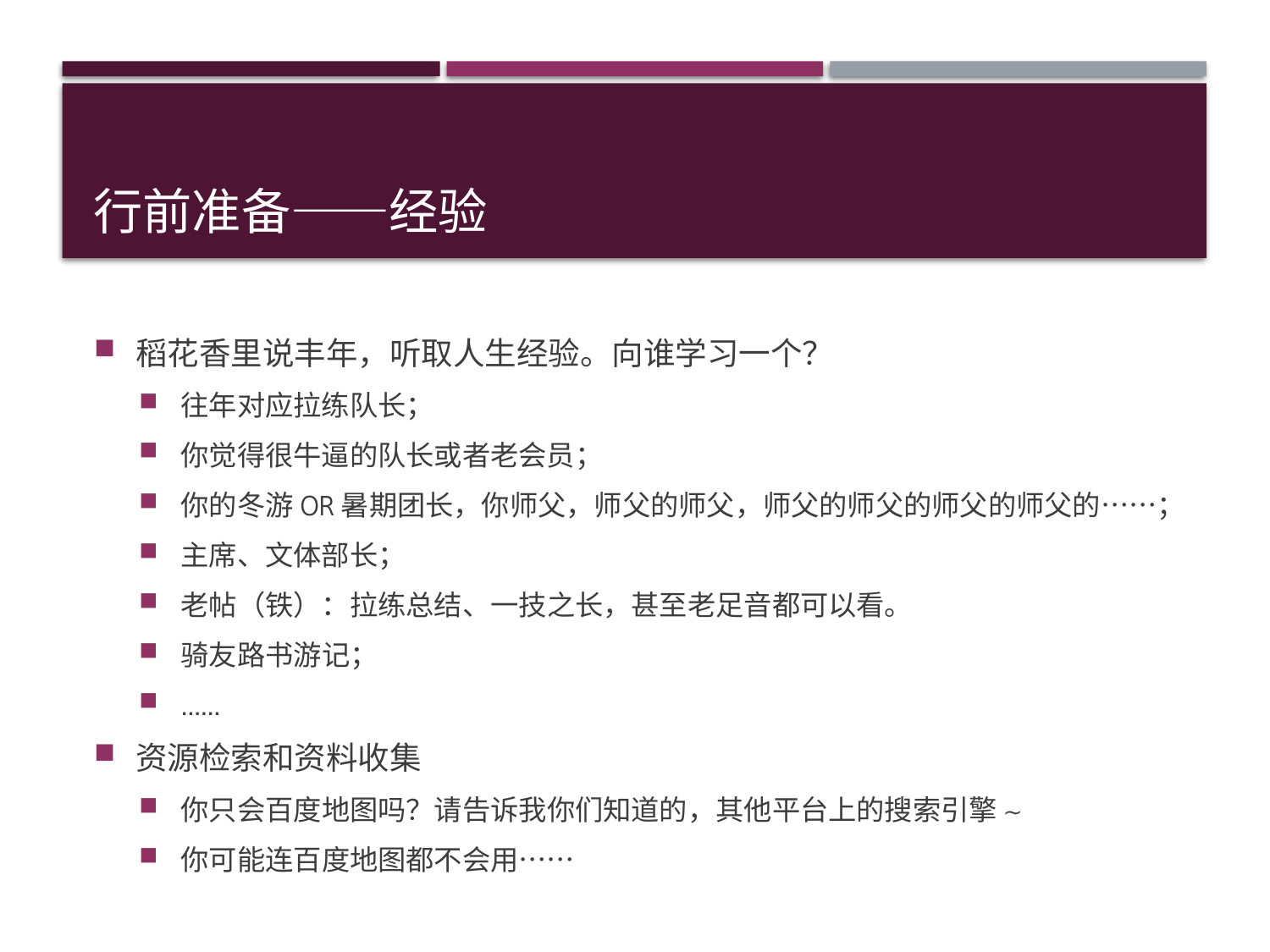

# 行前准备——经验
稻花香里说丰年，听取人生经验。向谁学习一个？
往年对应拉练队长；
你觉得很牛逼的队长或者老会员；
你的冬游OR暑期团长，你师父，师父的师父，师父的师父的师父的师父的……；
主席、文体部长；
老帖（铁）：拉练总结、一技之长，甚至老足音都可以看。
骑友路书游记；
……
资源检索和资料收集
你只会百度地图吗？请告诉我你们知道的，其他平台上的搜索引擎~
你可能连百度地图都不会用……